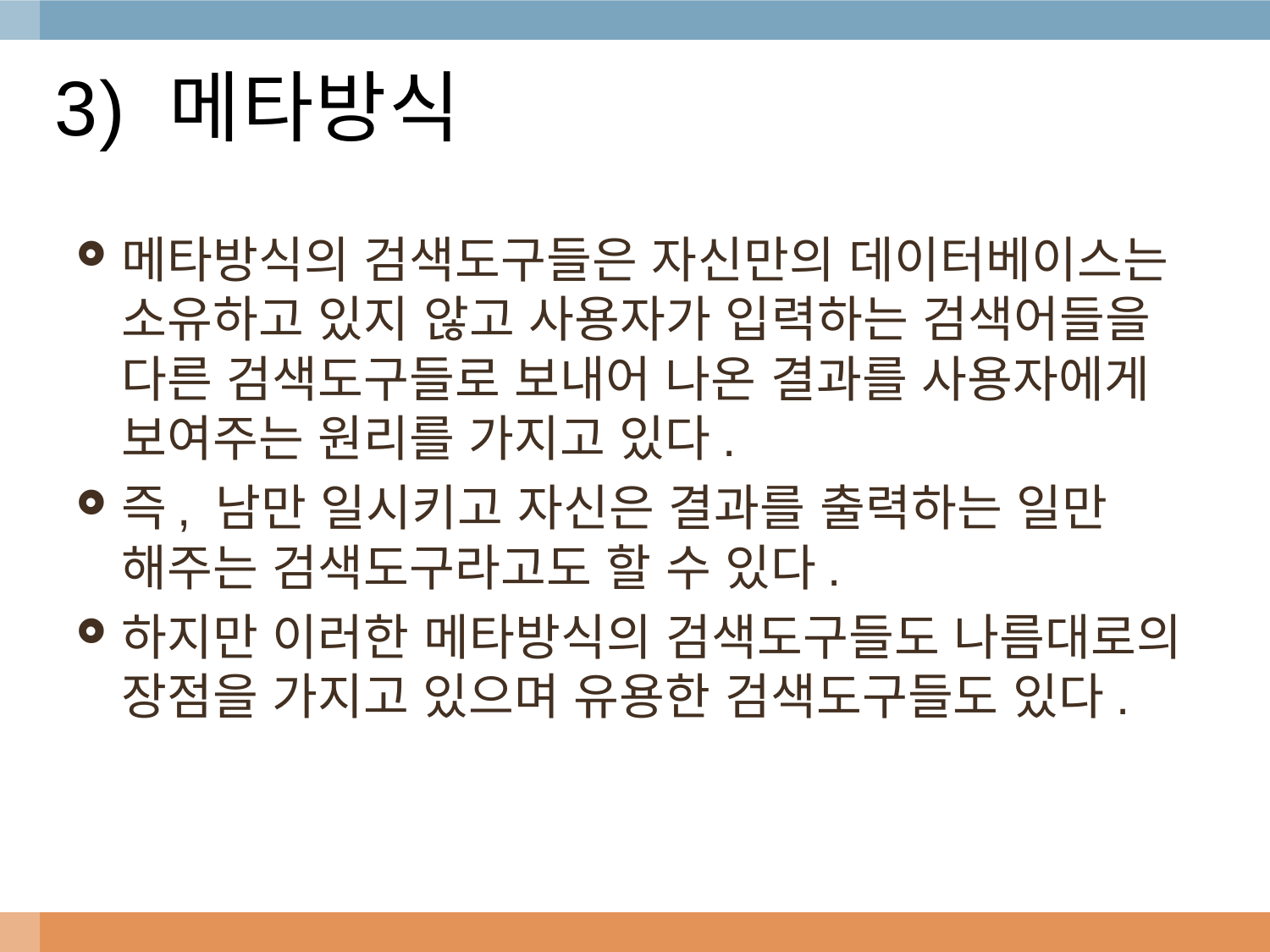

# 3) 메타방식
메타방식의 검색도구들은 자신만의 데이터베이스는 소유하고 있지 않고 사용자가 입력하는 검색어들을 다른 검색도구들로 보내어 나온 결과를 사용자에게 보여주는 원리를 가지고 있다.
즉, 남만 일시키고 자신은 결과를 출력하는 일만 해주는 검색도구라고도 할 수 있다.
하지만 이러한 메타방식의 검색도구들도 나름대로의 장점을 가지고 있으며 유용한 검색도구들도 있다.